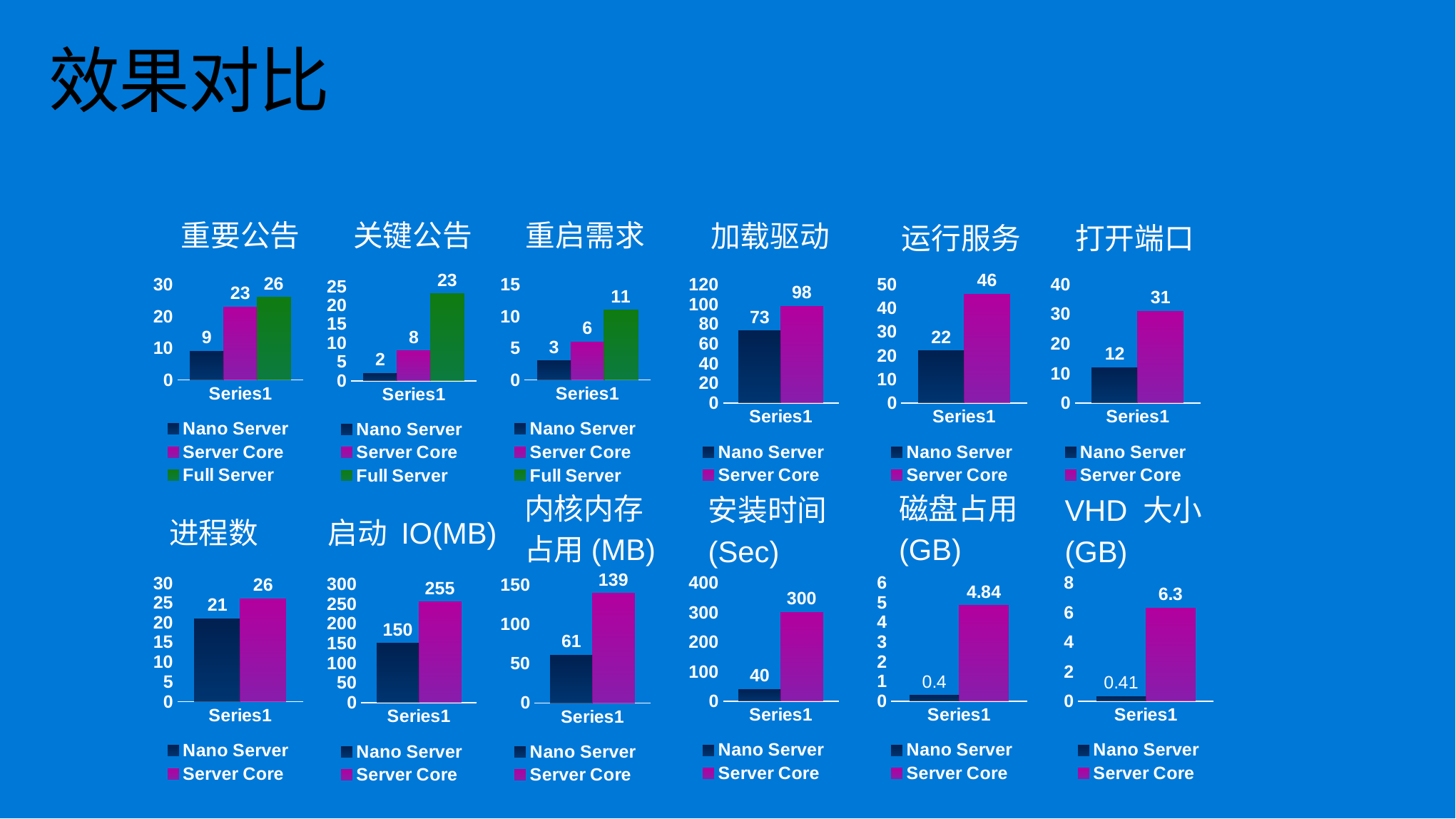

# 效果对比
重要公告
关键公告
重启需求
加载驱动
运行服务
打开端口

### Chart

| Category | Nano Server | Server Core | Full Server |
|---|---|---|---|
|  | 9.0 | 23.0 | 26.0 |

### Chart

| Category | Nano Server | Server Core |
|---|---|---|
|  | 73.0 | 98.0 |

### Chart

| Category | Nano Server | Server Core |
|---|---|---|
|  | 22.0 | 46.0 |

### Chart

| Category | Nano Server | Server Core |
|---|---|---|
|  | 12.0 | 31.0 |

### Chart

| Category | Nano Server | Server Core | Full Server |
|---|---|---|---|
|  | 2.0 | 8.0 | 23.0 |

### Chart

| Category | Nano Server | Server Core | Full Server |
|---|---|---|---|
|  | 3.0 | 6.0 | 11.0 |
内核内存
占用(MB)

磁盘占用
(GB)
安装时间
(Sec)
VHD 大小
(GB)
启动 IO(MB)
进程数

### Chart

| Category | Nano Server | Server Core |
|---|---|---|
|  | 40.0 | 300.0 |

### Chart

| Category | Nano Server | Server Core |
|---|---|---|
|  | 0.292 | 4.84 |

### Chart

| Category | Nano Server | Server Core |
|---|---|---|
|  | 0.31 | 6.3 |

### Chart

| Category | Nano Server | Server Core |
|---|---|---|
|  | 21.0 | 26.0 |

### Chart

| Category | Nano Server | Server Core |
|---|---|---|
|  | 150.0 | 255.0 |

### Chart

| Category | Nano Server | Server Core |
|---|---|---|
|  | 61.0 | 139.0 |